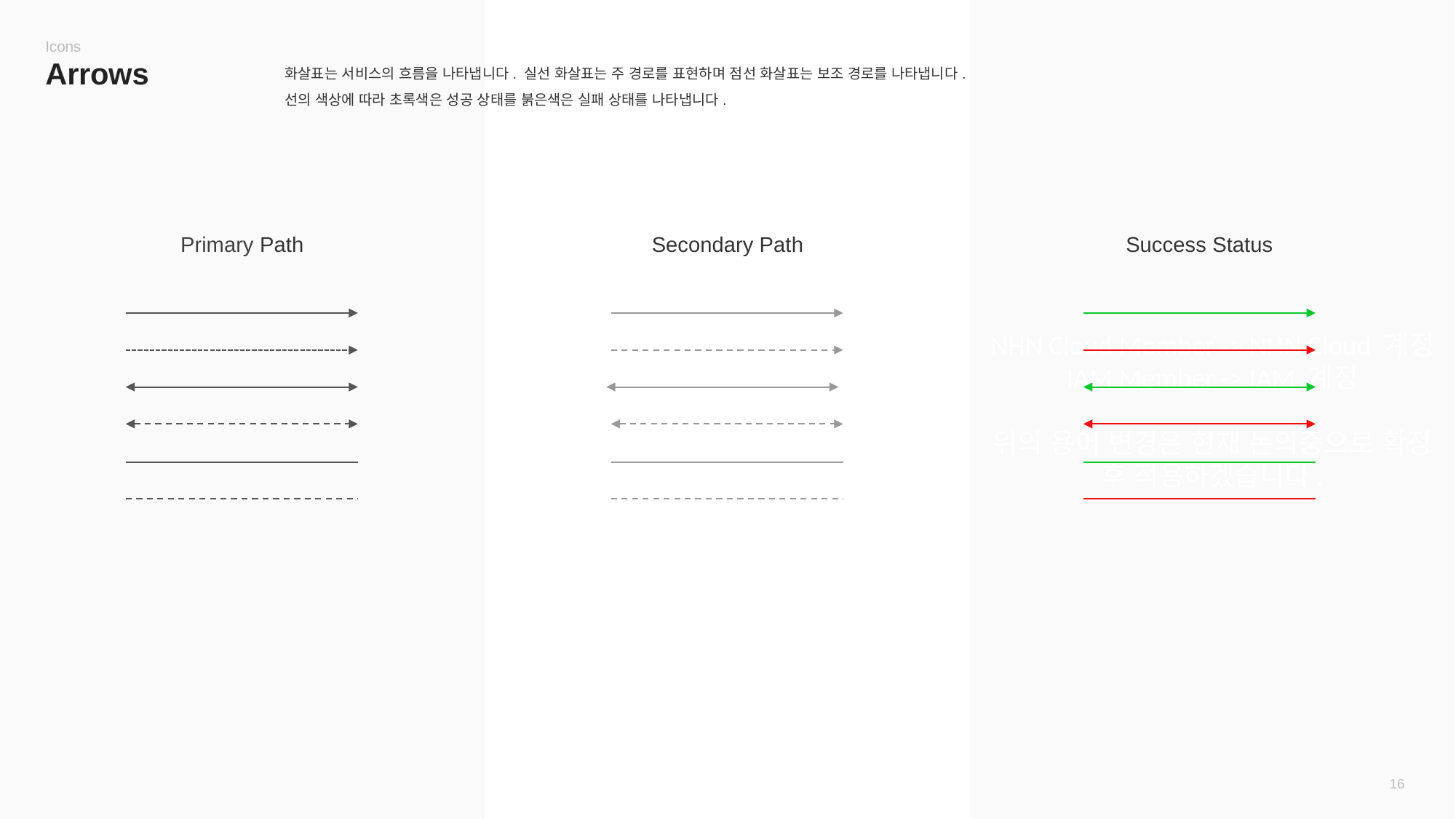

NHN Cloud Member -> NHN Cloud 계정
IAM Member -> IAM 계정

위의 용어 변경은 현재 논의중으로 확정 후 적용하겠습니다.
Icons

화살표는 서비스의 흐름을 나타냅니다. 실선 화살표는 주 경로를 표현하며 점선 화살표는 보조 경로를 나타냅니다.
선의 색상에 따라 초록색은 성공 상태를 붉은색은 실패 상태를 나타냅니다.

Arrows
Primary Path
Secondary Path
Success Status
16